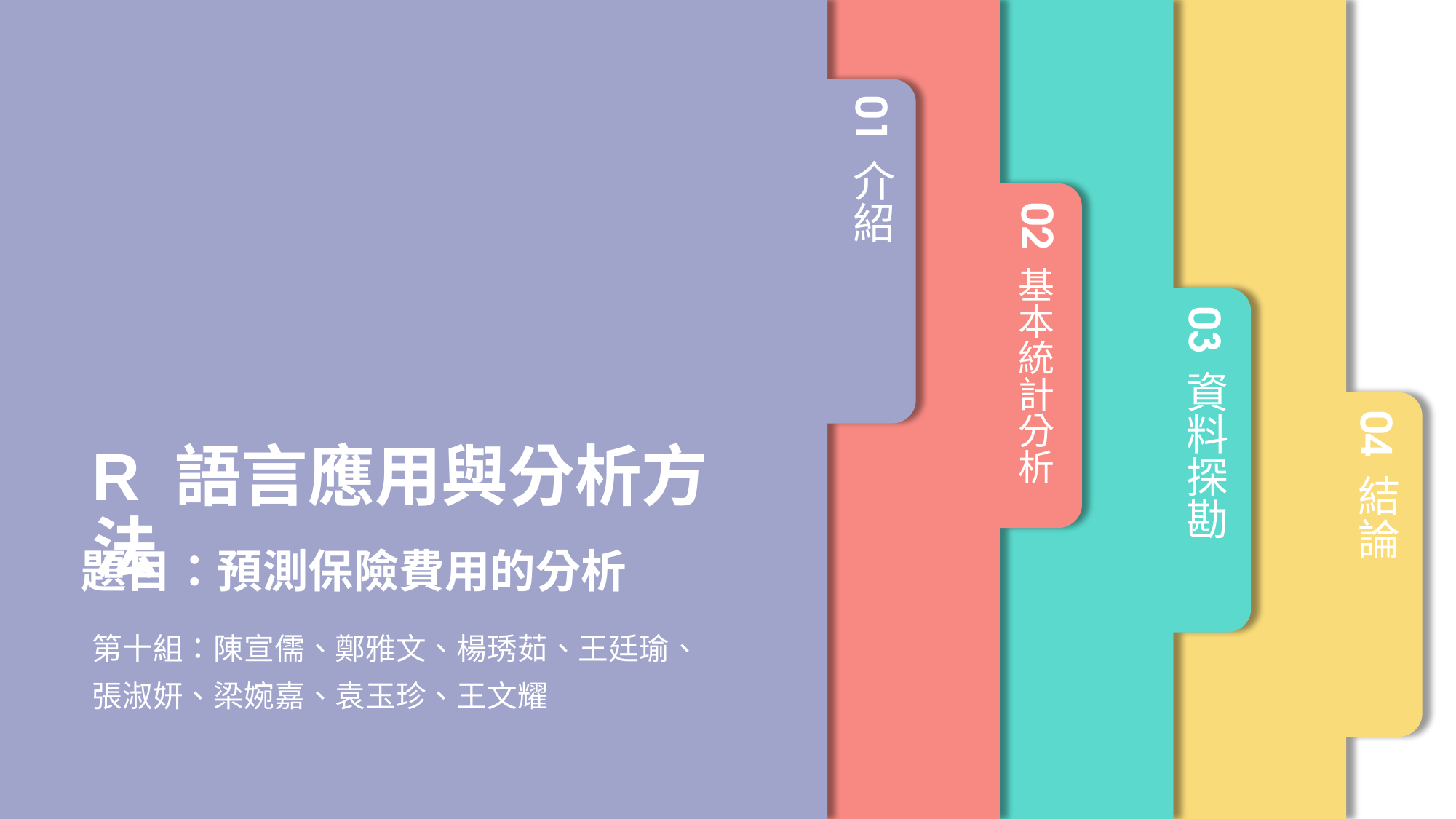

01
介紹
02
基本統計分析
03
資料探勘
04
R 語言應用與分析方法
結論
題目：預測保險費用的分析

第十組：陳宣儒、鄭雅文、楊琇茹、王廷瑜、張淑妍、梁婉嘉、袁玉珍、王文耀